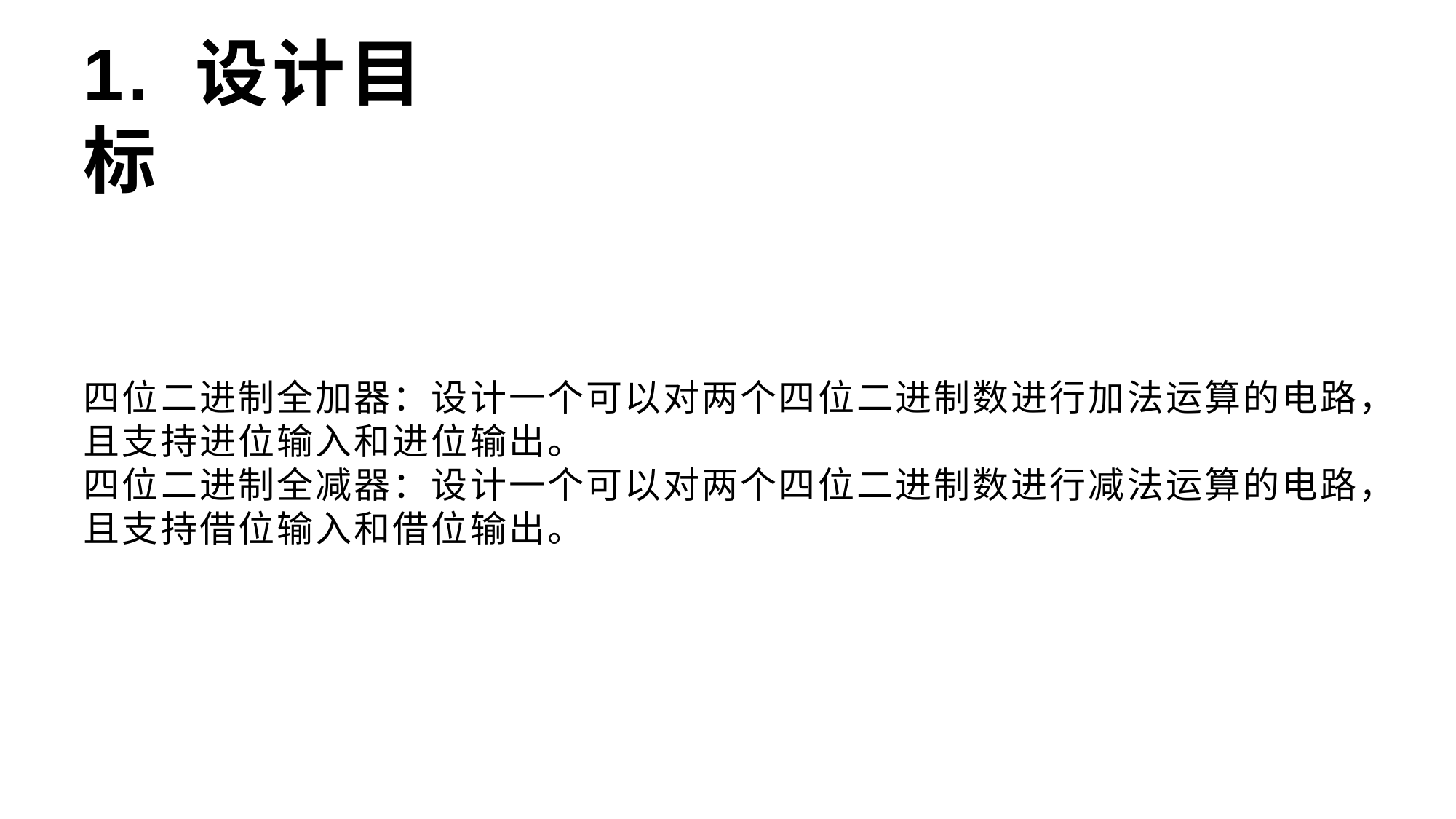

# 1. 设计目标
四位二进制全加器：设计一个可以对两个四位二进制数进行加法运算的电路，
且支持进位输入和进位输出。
四位二进制全减器：设计一个可以对两个四位二进制数进行减法运算的电路，
且支持借位输入和借位输出。